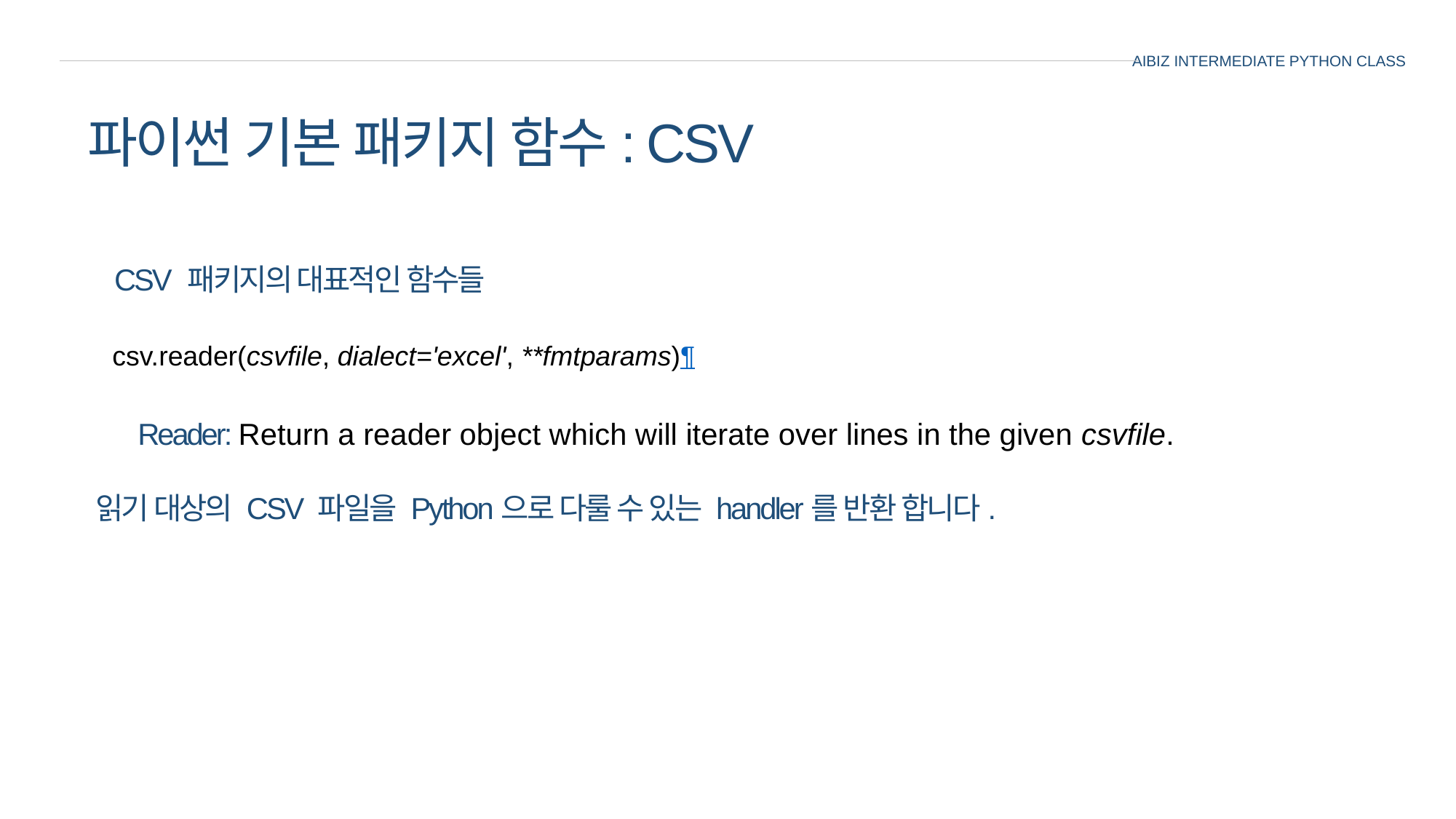

AIBIZ INTERMEDIATE PYTHON CLASS
파이썬 기본 패키지 함수: CSV
CSV 패키지의 대표적인 함수들
csv.reader(csvfile, dialect='excel', **fmtparams)¶
Reader: Return a reader object which will iterate over lines in the given csvfile.
읽기 대상의 CSV 파일을 Python으로 다룰 수 있는 handler를 반환 합니다.